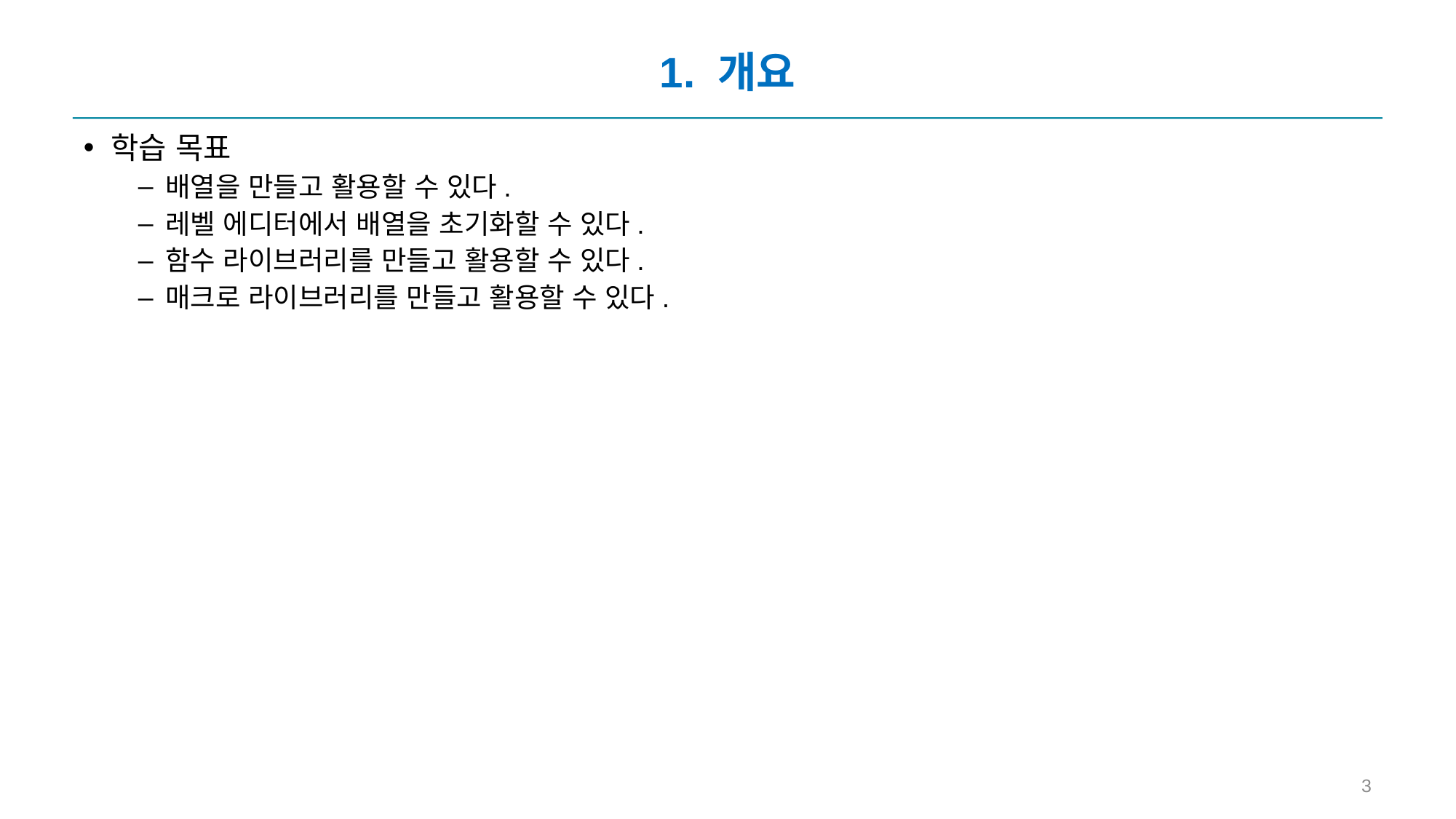

# 1. 개요
학습 목표
배열을 만들고 활용할 수 있다.
레벨 에디터에서 배열을 초기화할 수 있다.
함수 라이브러리를 만들고 활용할 수 있다.
매크로 라이브러리를 만들고 활용할 수 있다.

3